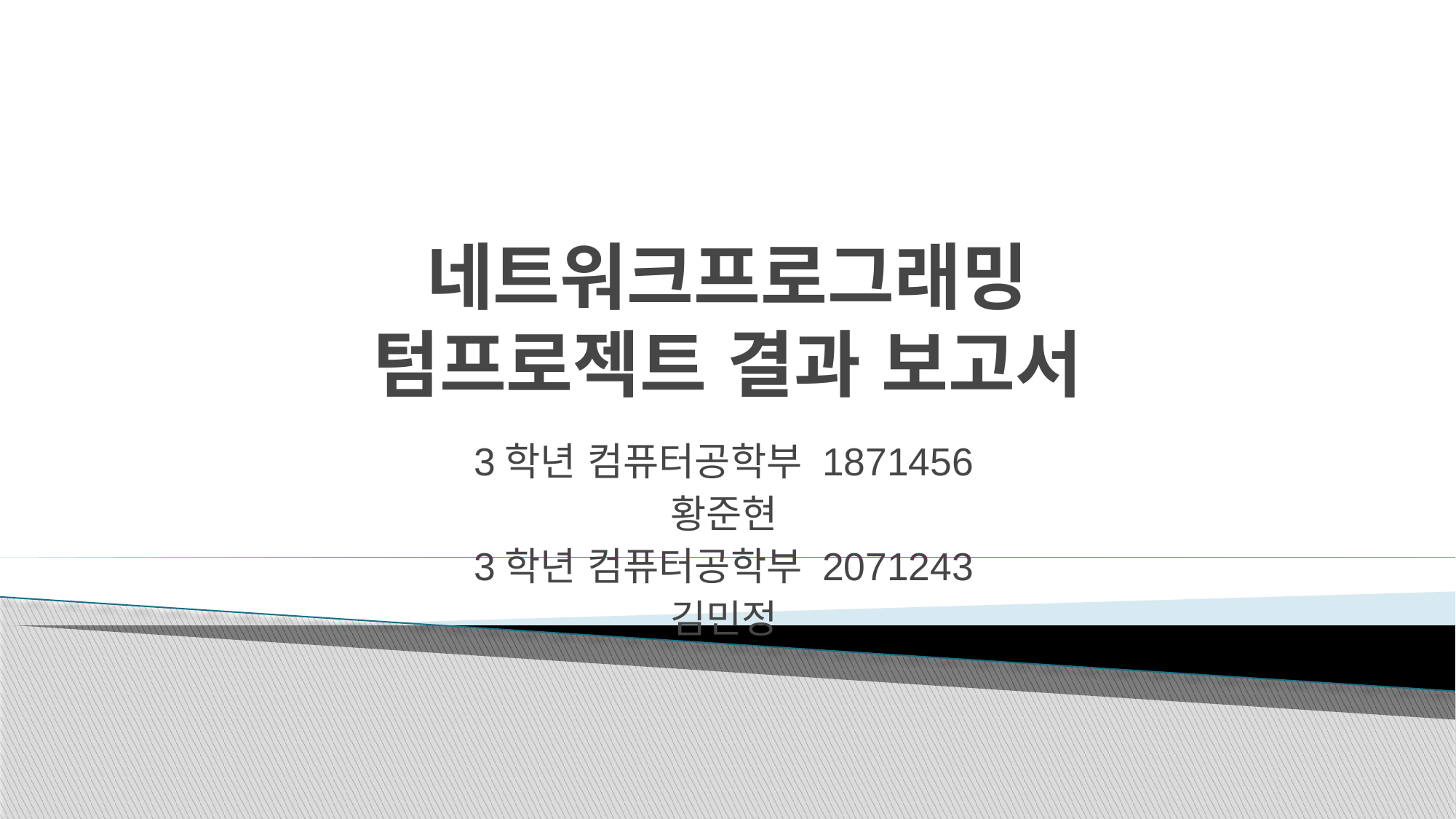

# 네트워크프로그래밍 텀프로젝트 결과 보고서
3학년 컴퓨터공학부 1871456
황준현
3학년 컴퓨터공학부 2071243
김민정